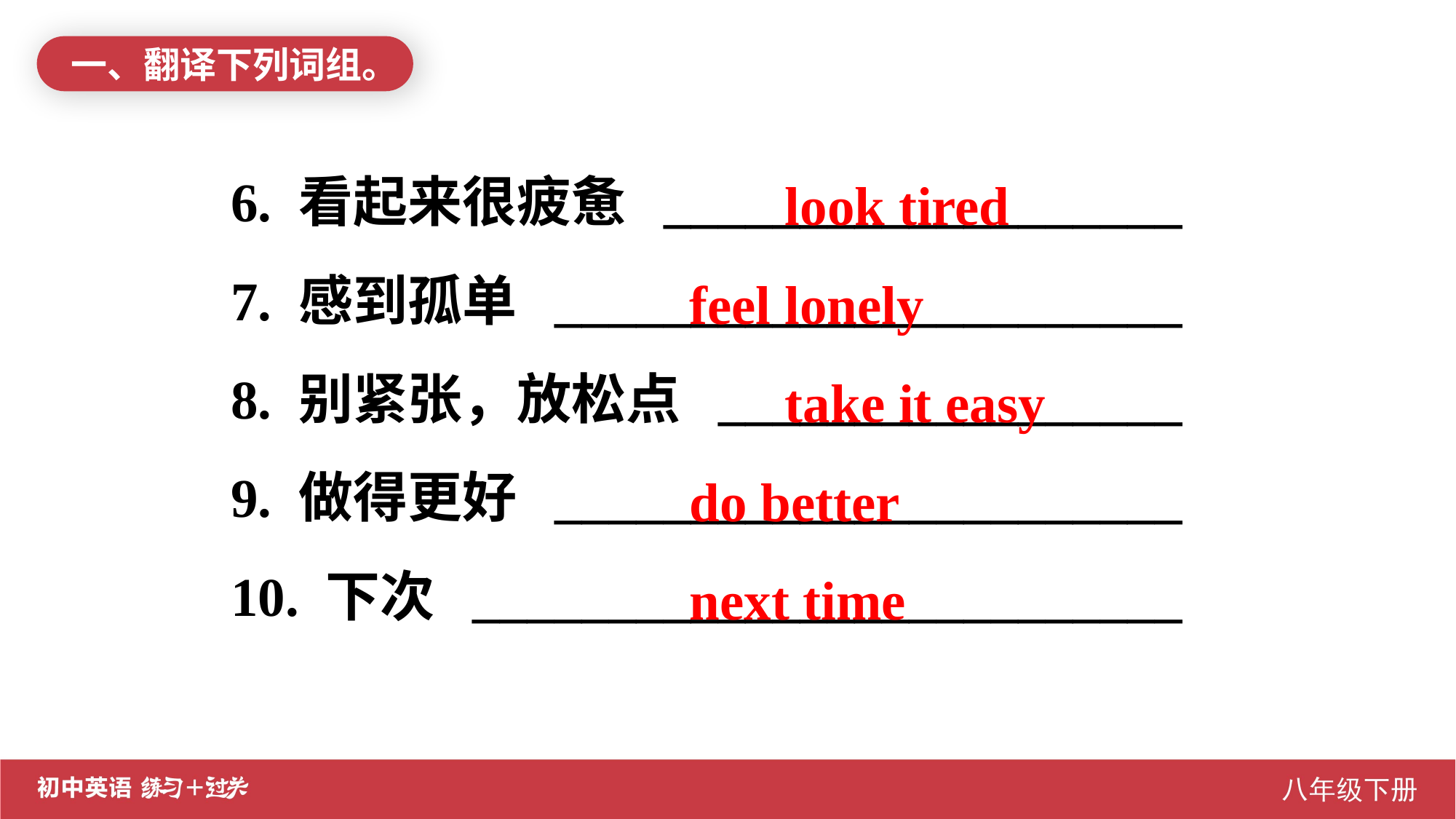

一、翻译下列词组。
6. 看起来很疲惫  ___________________
7. 感到孤单  _______________________
8. 别紧张，放松点  _________________
9. 做得更好  _______________________
10. 下次  __________________________
       look tired
feel lonely
       take it easy
do better
next time